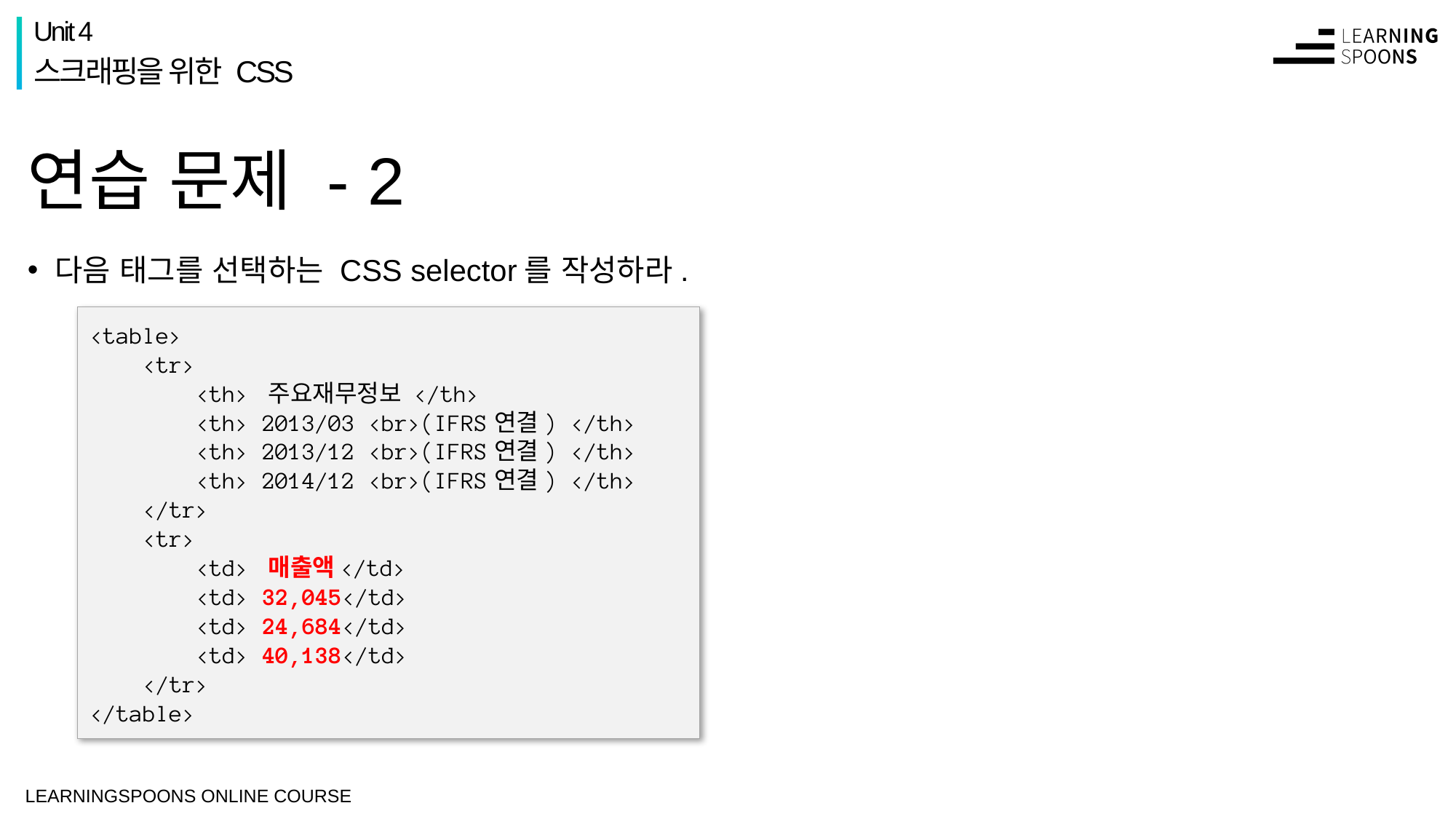

Unit 4
스크래핑을 위한 CSS
# 연습 문제 - 2
다음 태그를 선택하는 CSS selector를 작성하라.
<table>
    <tr>
        <th> 주요재무정보 </th>
        <th> 2013/03 <br>(IFRS연결) </th>
        <th> 2013/12 <br>(IFRS연결) </th>
        <th> 2014/12 <br>(IFRS연결) </th>
    </tr>
    <tr>
        <td> 매출액</td>
        <td> 32,045</td>
        <td> 24,684</td>
        <td> 40,138</td>
    </tr>
</table>